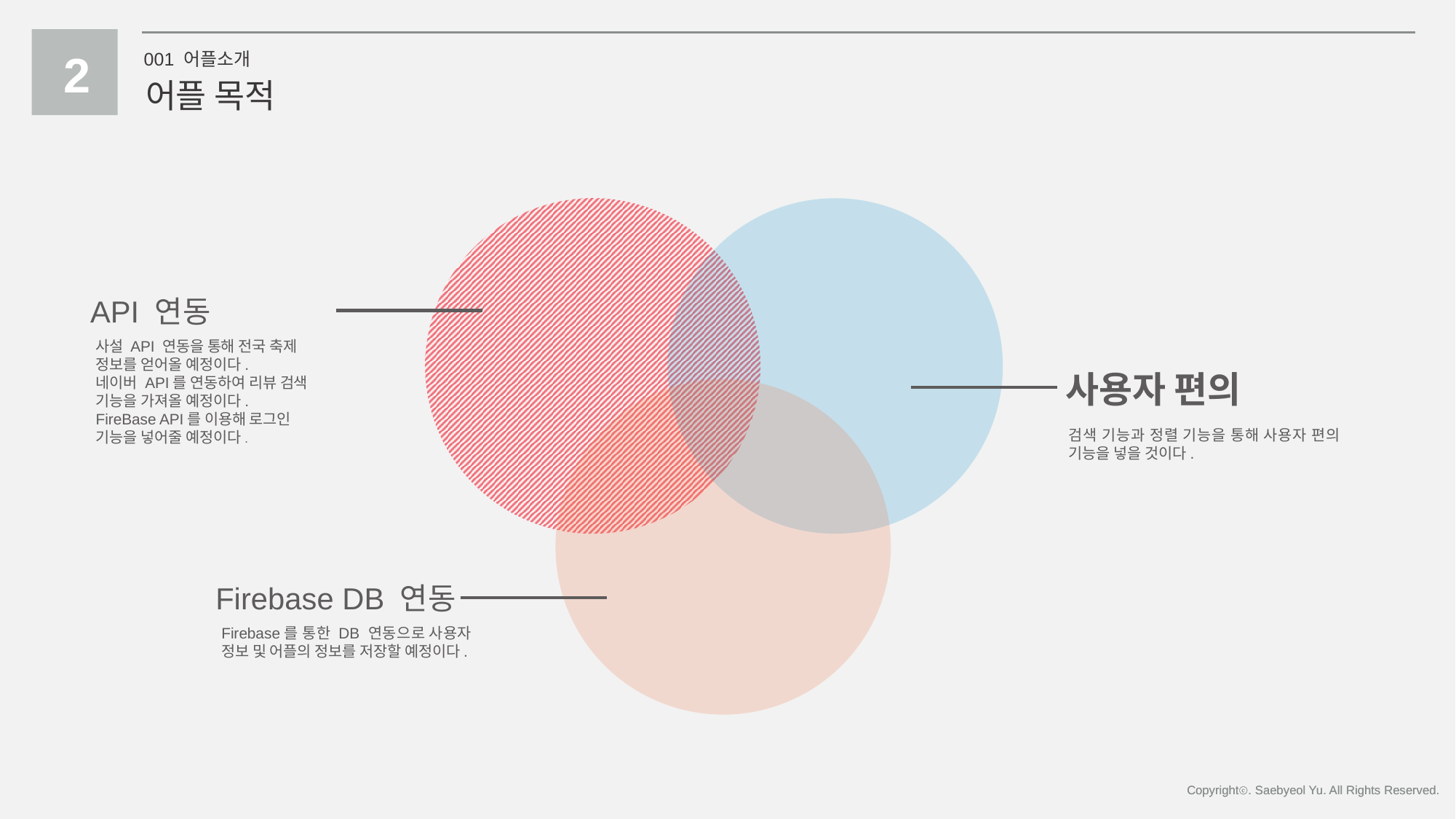

2
001 어플소개
어플 목적

API 연동
사설 API 연동을 통해 전국 축제 정보를 얻어올 예정이다.
네이버 API를 연동하여 리뷰 검색 기능을 가져올 예정이다.
FireBase API를 이용해 로그인 기능을 넣어줄 예정이다.

사용자 편의
검색 기능과 정렬 기능을 통해 사용자 편의 기능을 넣을 것이다.

Firebase DB 연동
Firebase를 통한 DB 연동으로 사용자 정보 및 어플의 정보를 저장할 예정이다.

Copyrightⓒ. Saebyeol Yu. All Rights Reserved.